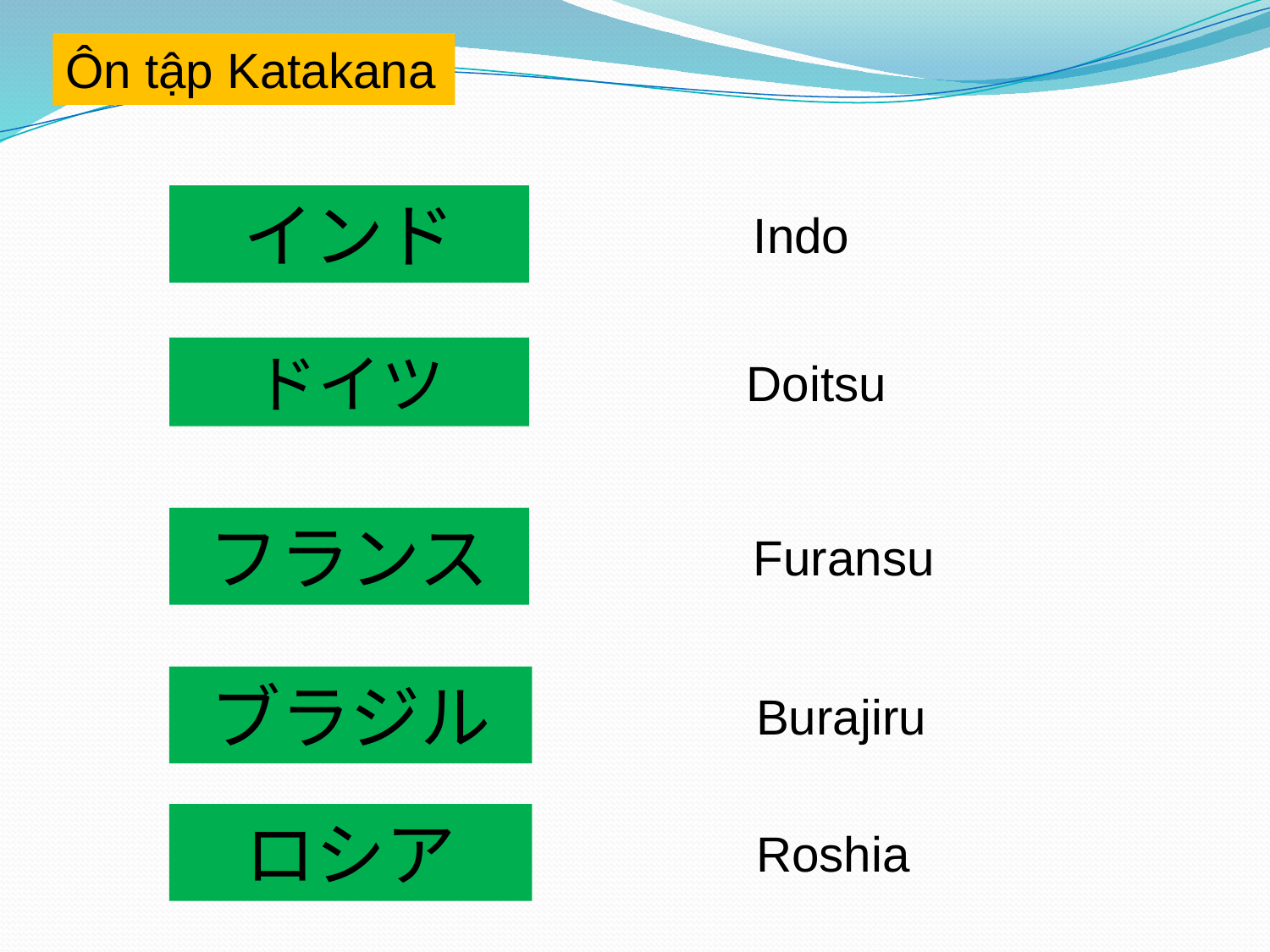

Ôn tập Katakana
インド
Indo
ドイツ
Doitsu
フランス
Furansu
ブラジル
Burajiru
ロシア
Roshia